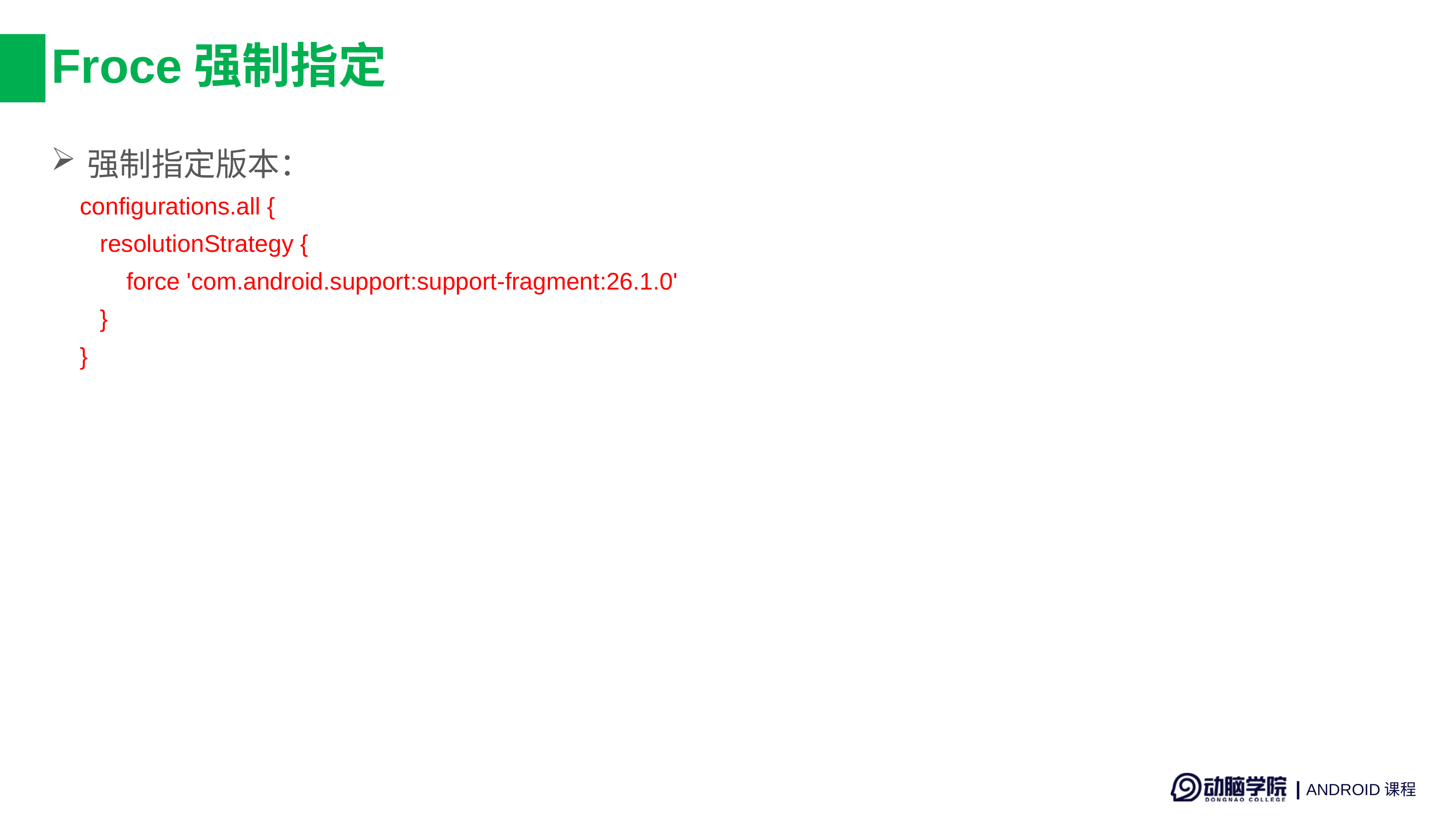

# Froce强制指定
强制指定版本：
configurations.all {
   resolutionStrategy {
       force 'com.android.support:support-fragment:26.1.0'
   }
}